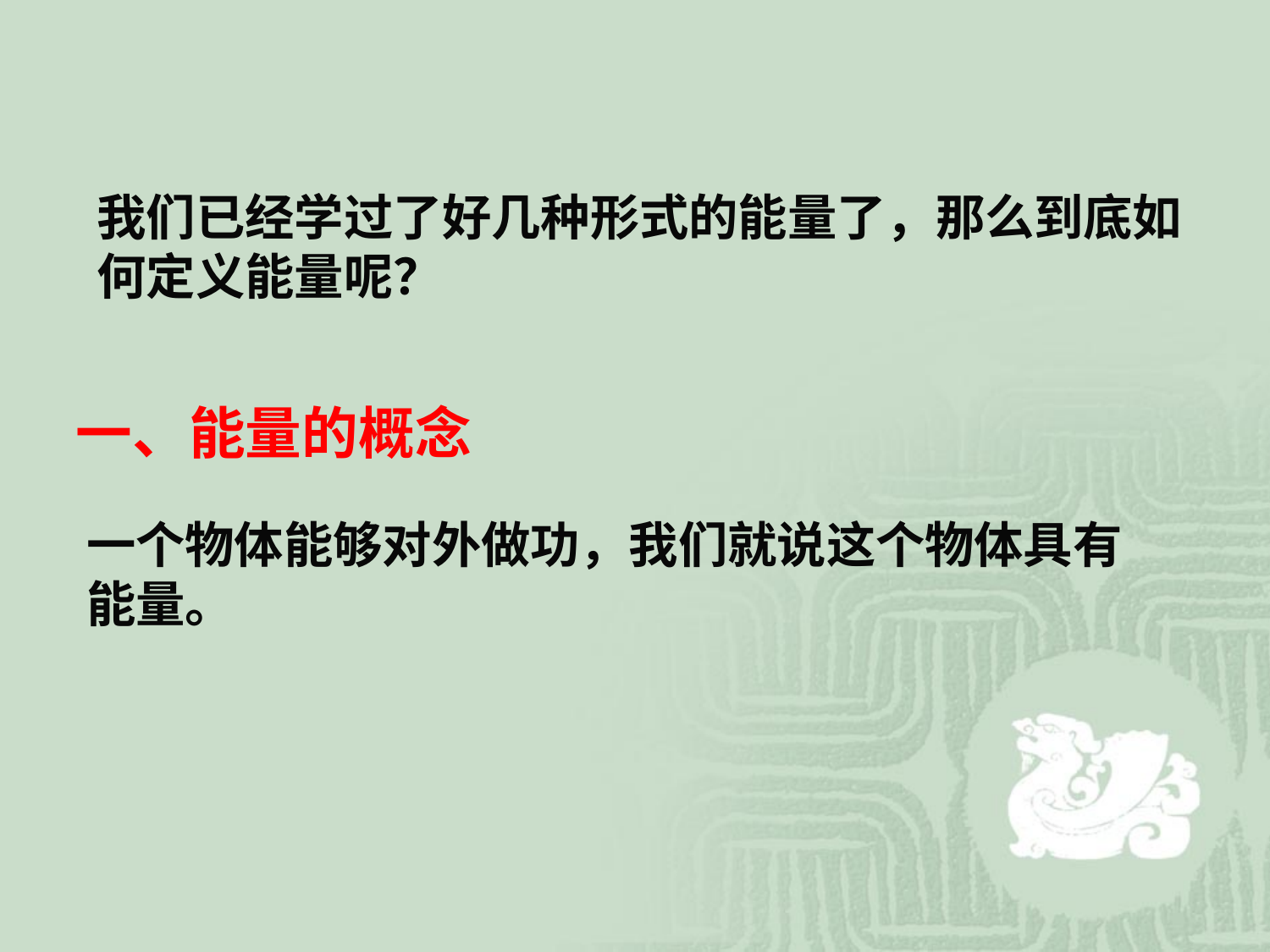

我们已经学过了好几种形式的能量了，那么到底如何定义能量呢？
一、能量的概念
一个物体能够对外做功，我们就说这个物体具有能量。